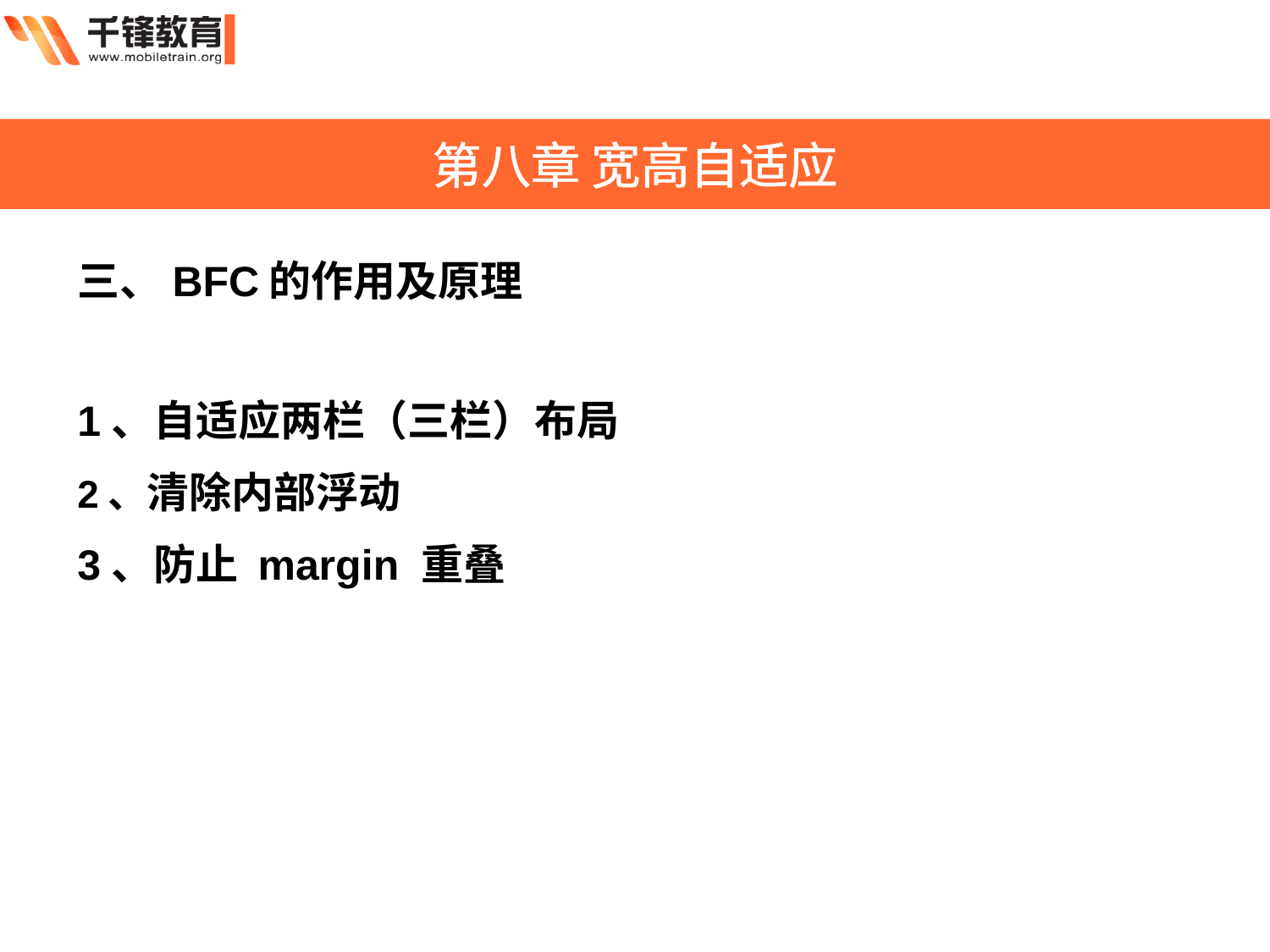

第八章 宽高自适应
三、BFC的作用及原理

1、自适应两栏（三栏）布局
2、清除内部浮动
3、防止 margin 重叠